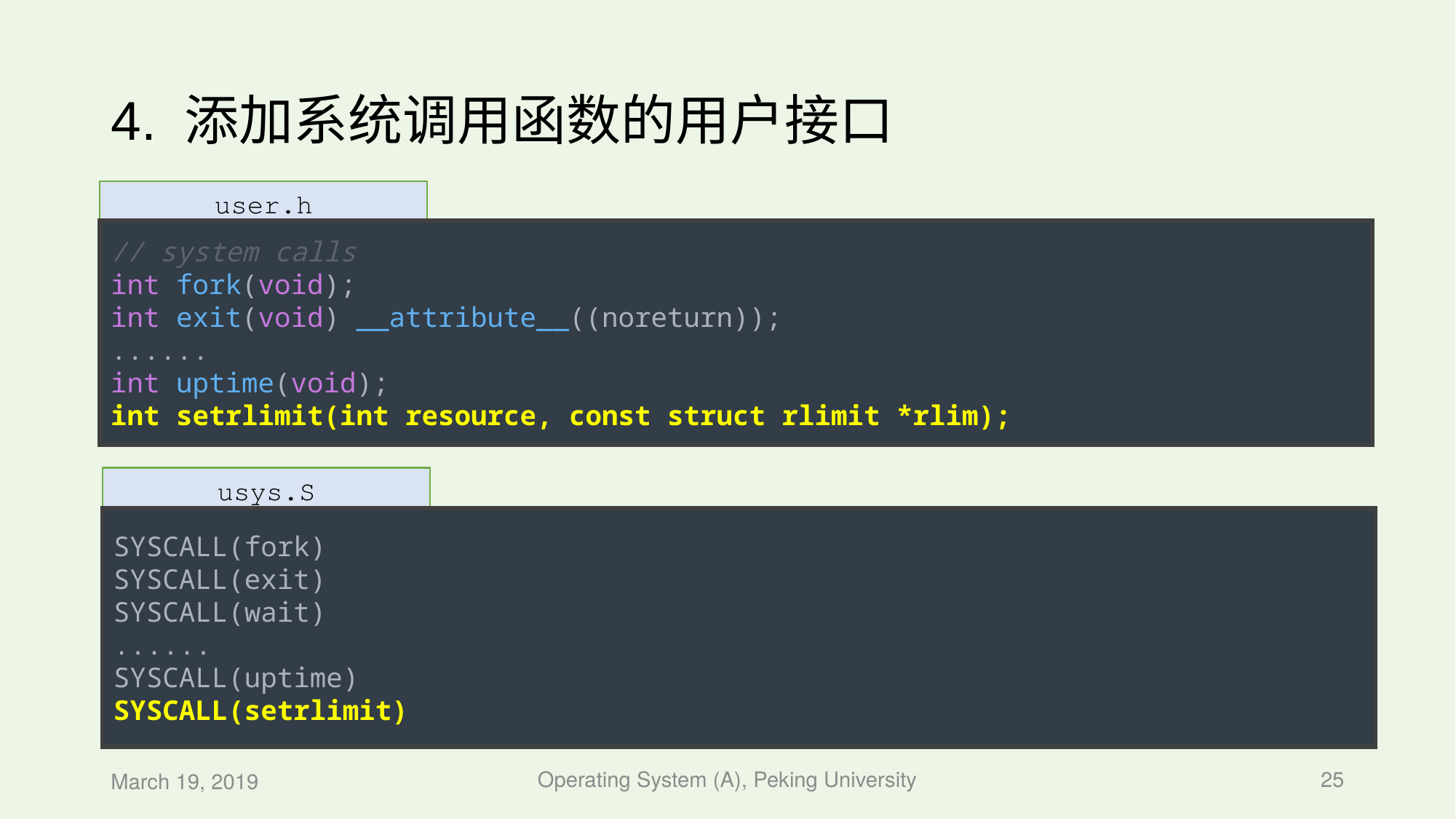

# 4. 添加系统调用函数的用户接口
user.h
// system calls
int fork(void);
int exit(void) __attribute__((noreturn));
......
int uptime(void);
int setrlimit(int resource, const struct rlimit *rlim);

usys.S
SYSCALL(fork)
SYSCALL(exit)
SYSCALL(wait)
......
SYSCALL(uptime)
SYSCALL(setrlimit)
March 19, 2019
Operating System (A), Peking University
25